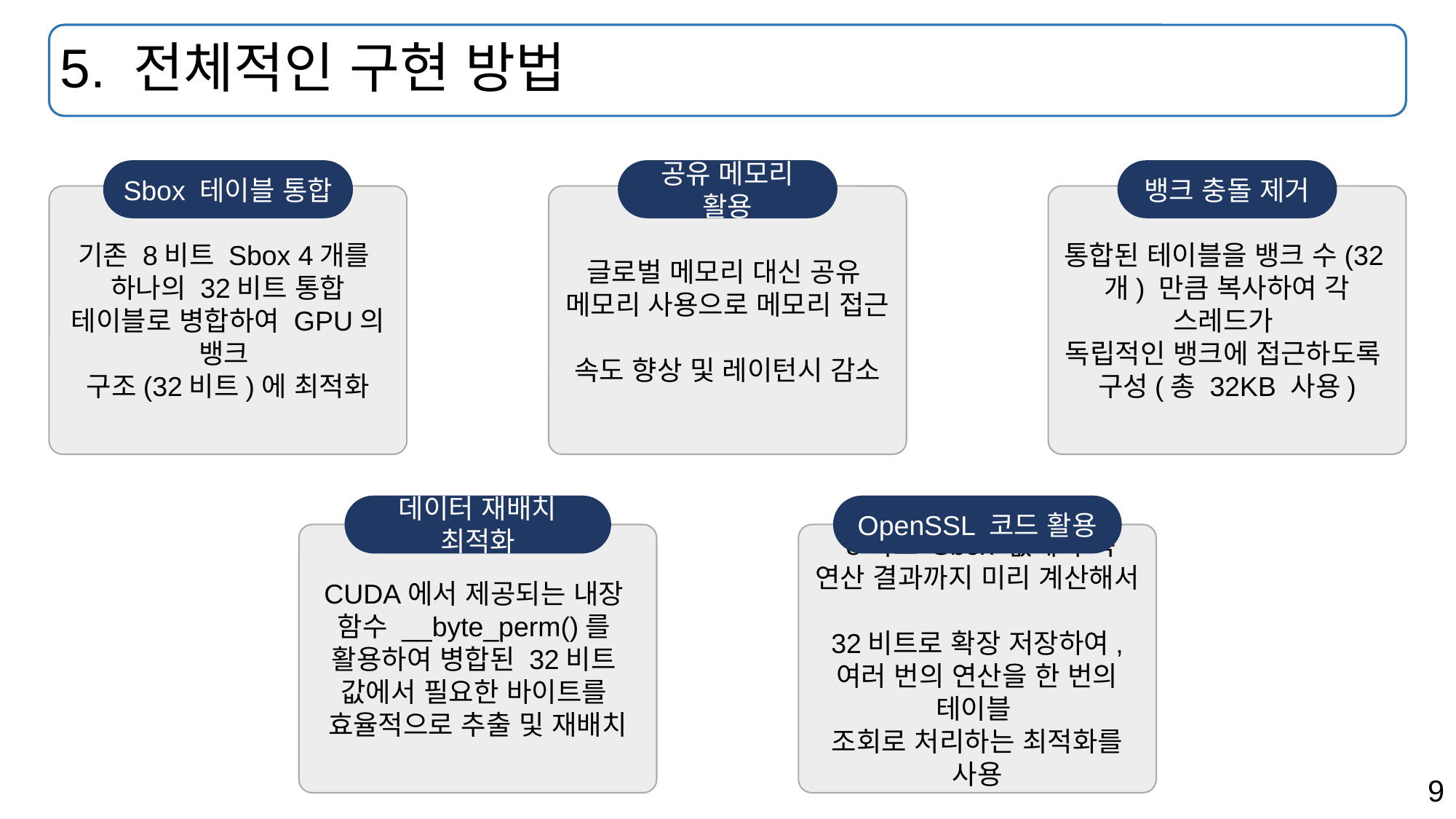

# 5. 전체적인 구현 방법
Sbox 테이블 통합
공유 메모리 활용
뱅크 충돌 제거
기존 8비트 Sbox 4개를
하나의 32비트 통합 테이블로 병합하여 GPU의 뱅크
구조(32비트)에 최적화
글로벌 메모리 대신 공유
메모리 사용으로 메모리 접근
속도 향상 및 레이턴시 감소
통합된 테이블을 뱅크 수(32개) 만큼 복사하여 각 스레드가
독립적인 뱅크에 접근하도록
구성(총 32KB 사용)
데이터 재배치 최적화
OpenSSL 코드 활용
CUDA에서 제공되는 내장
함수 __byte_perm()를
활용하여 병합된 32비트
값에서 필요한 바이트를
효율적으로 추출 및 재배치
 8비트 Sbox 값에 후속 연산 결과까지 미리 계산해서
32비트로 확장 저장하여, 여러 번의 연산을 한 번의 테이블
조회로 처리하는 최적화를 사용